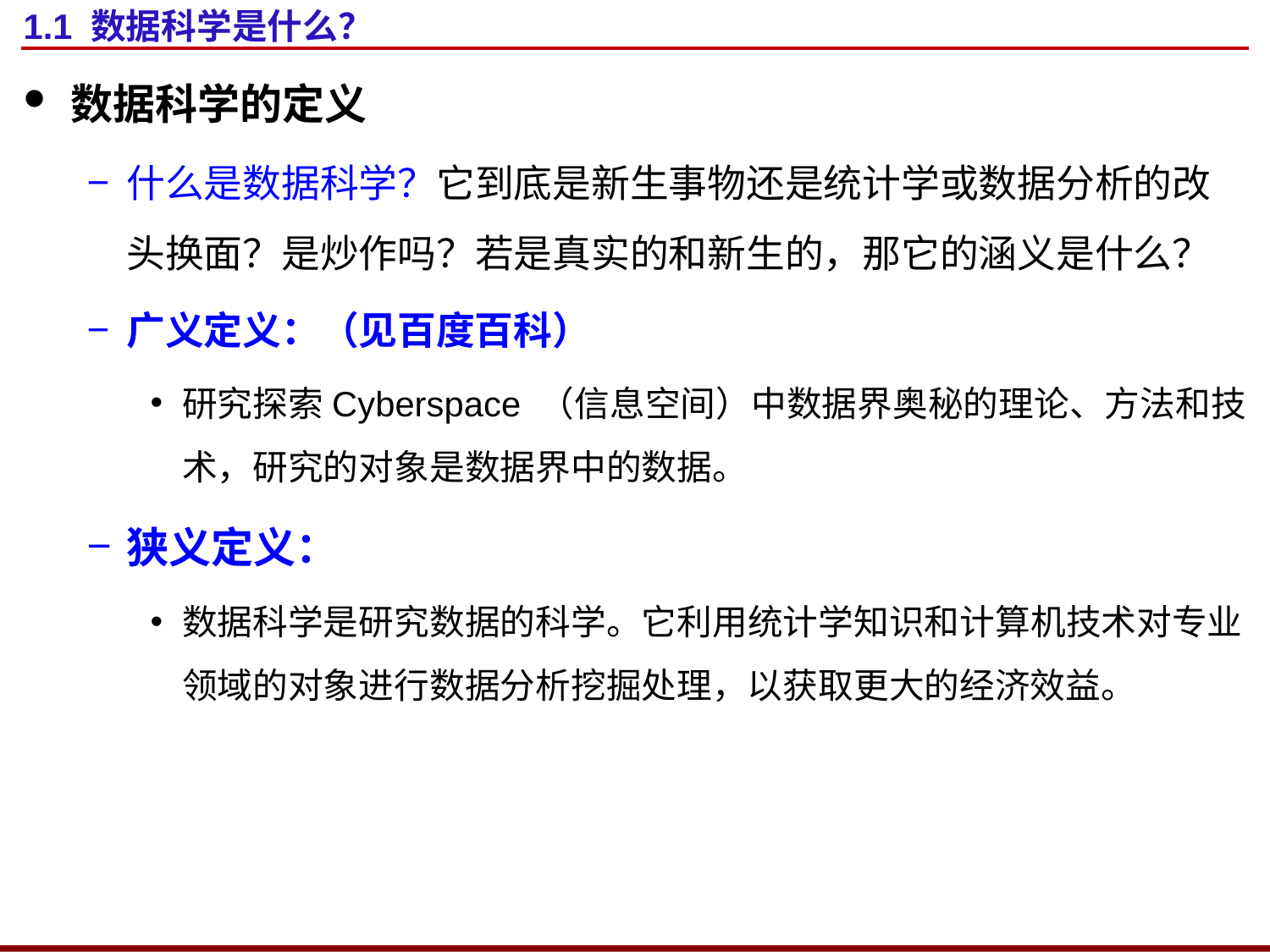

# 1.1 数据科学是什么？
数据科学的定义
什么是数据科学？它到底是新生事物还是统计学或数据分析的改头换面？是炒作吗？若是真实的和新生的，那它的涵义是什么？
广义定义：（见百度百科）
研究探索Cyberspace （信息空间）中数据界奥秘的理论、方法和技术，研究的对象是数据界中的数据。
狭义定义：
数据科学是研究数据的科学。它利用统计学知识和计算机技术对专业领域的对象进行数据分析挖掘处理，以获取更大的经济效益。